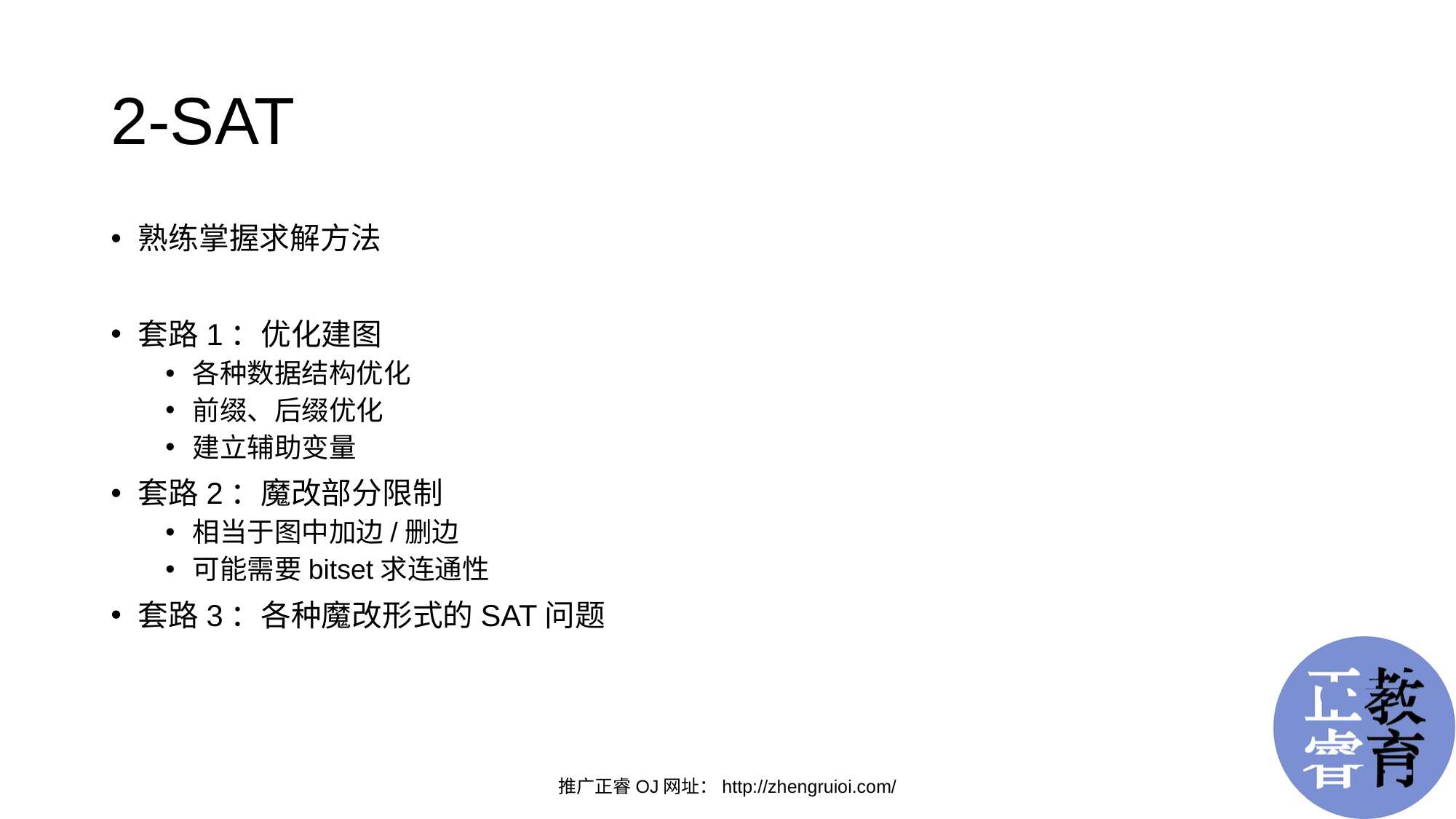

# 2-SAT
熟练掌握求解方法

套路1：优化建图
各种数据结构优化
前缀、后缀优化
建立辅助变量
套路2：魔改部分限制
相当于图中加边/删边
可能需要bitset求连通性
套路3：各种魔改形式的SAT问题